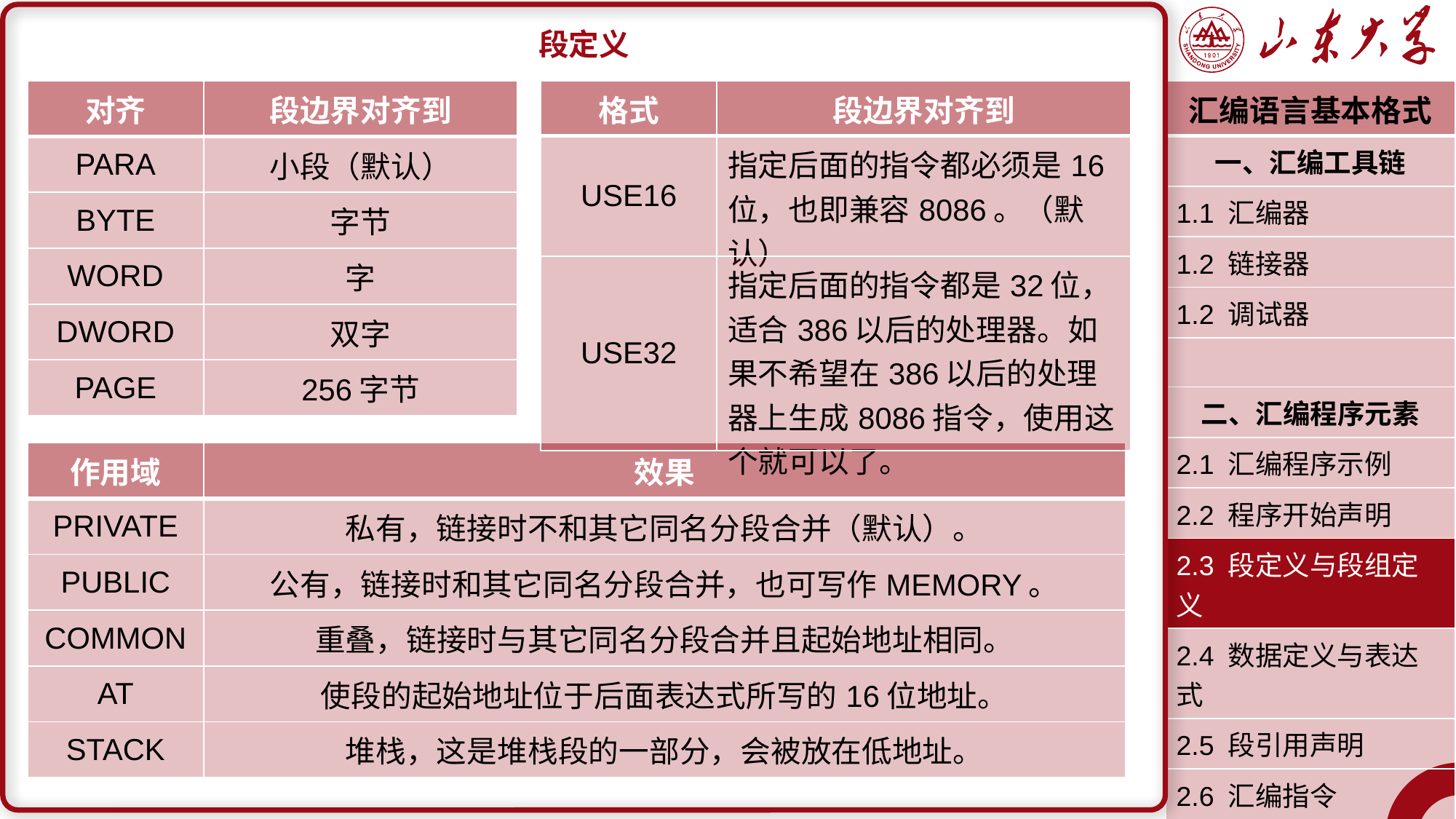

段定义
| 对齐 | 段边界对齐到 |
| --- | --- |
| PARA | 小段（默认） |
| BYTE | 字节 |
| WORD | 字 |
| DWORD | 双字 |
| PAGE | 256字节 |
| 格式 | 段边界对齐到 |
| --- | --- |
| USE16 | 指定后面的指令都必须是16位，也即兼容8086。（默认） |
| USE32 | 指定后面的指令都是32位，适合386以后的处理器。如果不希望在386以后的处理器上生成8086指令，使用这个就可以了。 |
| 汇编语言基本格式 |
| --- |
| 一、汇编工具链 |
| 1.1 汇编器 |
| 1.2 链接器 |
| 1.2 调试器 |
|  |
| 二、汇编程序元素 |
| 2.1 汇编程序示例 |
| 2.2 程序开始声明 |
| 2.3 段定义与段组定义 |
| 2.4 数据定义与表达式 |
| 2.5 段引用声明 |
| 2.6 汇编指令 |
| 2.7 程序结束声明 |
| 潘润宇 2022.09 |
| 作用域 | 效果 |
| --- | --- |
| PRIVATE | 私有，链接时不和其它同名分段合并（默认）。 |
| PUBLIC | 公有，链接时和其它同名分段合并，也可写作MEMORY。 |
| COMMON | 重叠，链接时与其它同名分段合并且起始地址相同。 |
| AT | 使段的起始地址位于后面表达式所写的16位地址。 |
| STACK | 堆栈，这是堆栈段的一部分，会被放在低地址。 |